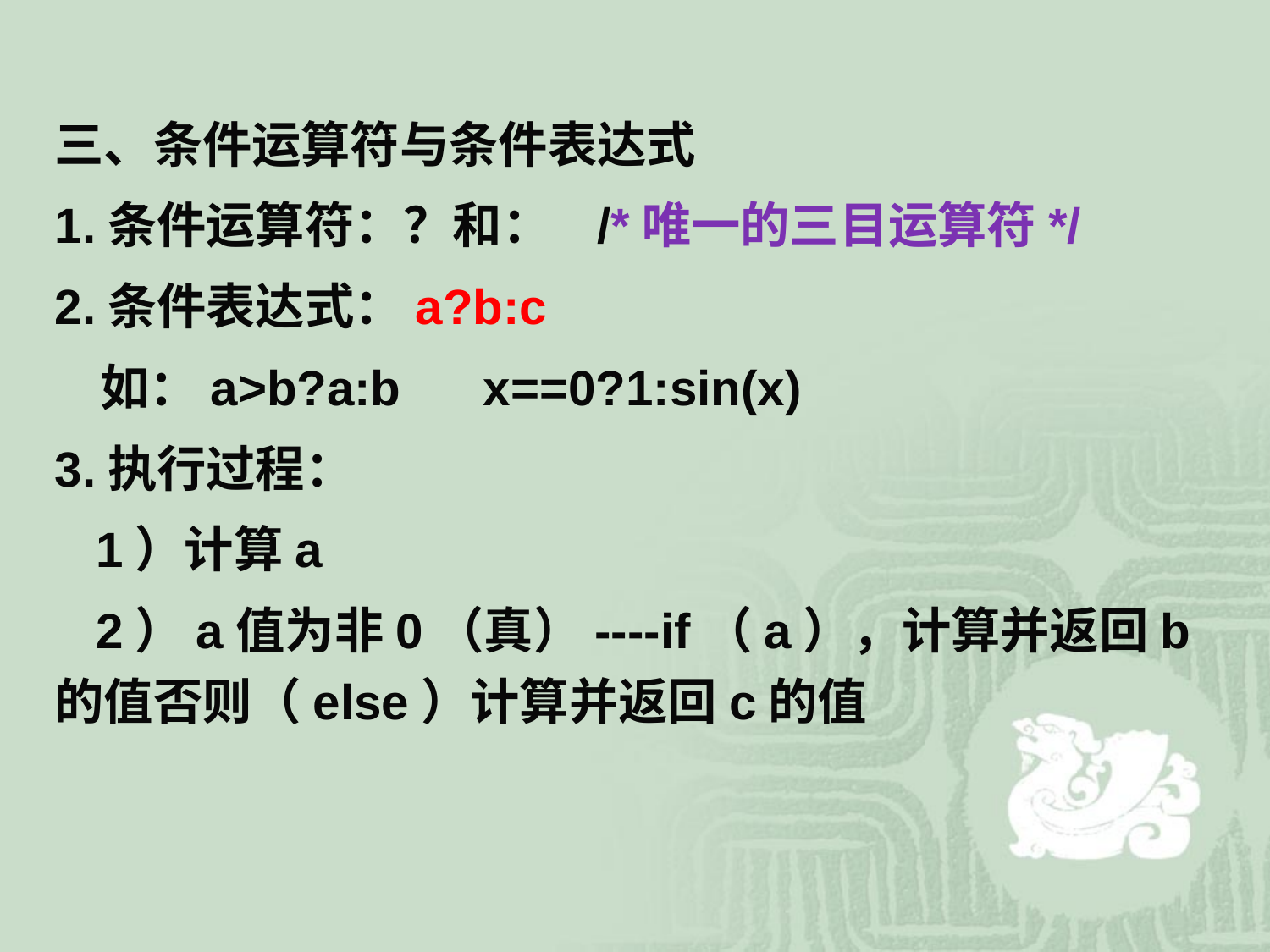

三、条件运算符与条件表达式
1.条件运算符：？和：   /*唯一的三目运算符*/
2.条件表达式：a?b:c
   如：a>b?a:b      x==0?1:sin(x)
3.执行过程：
   1）计算a
   2）a值为非0（真）----if（a），计算并返回b的值否则（else）计算并返回c的值